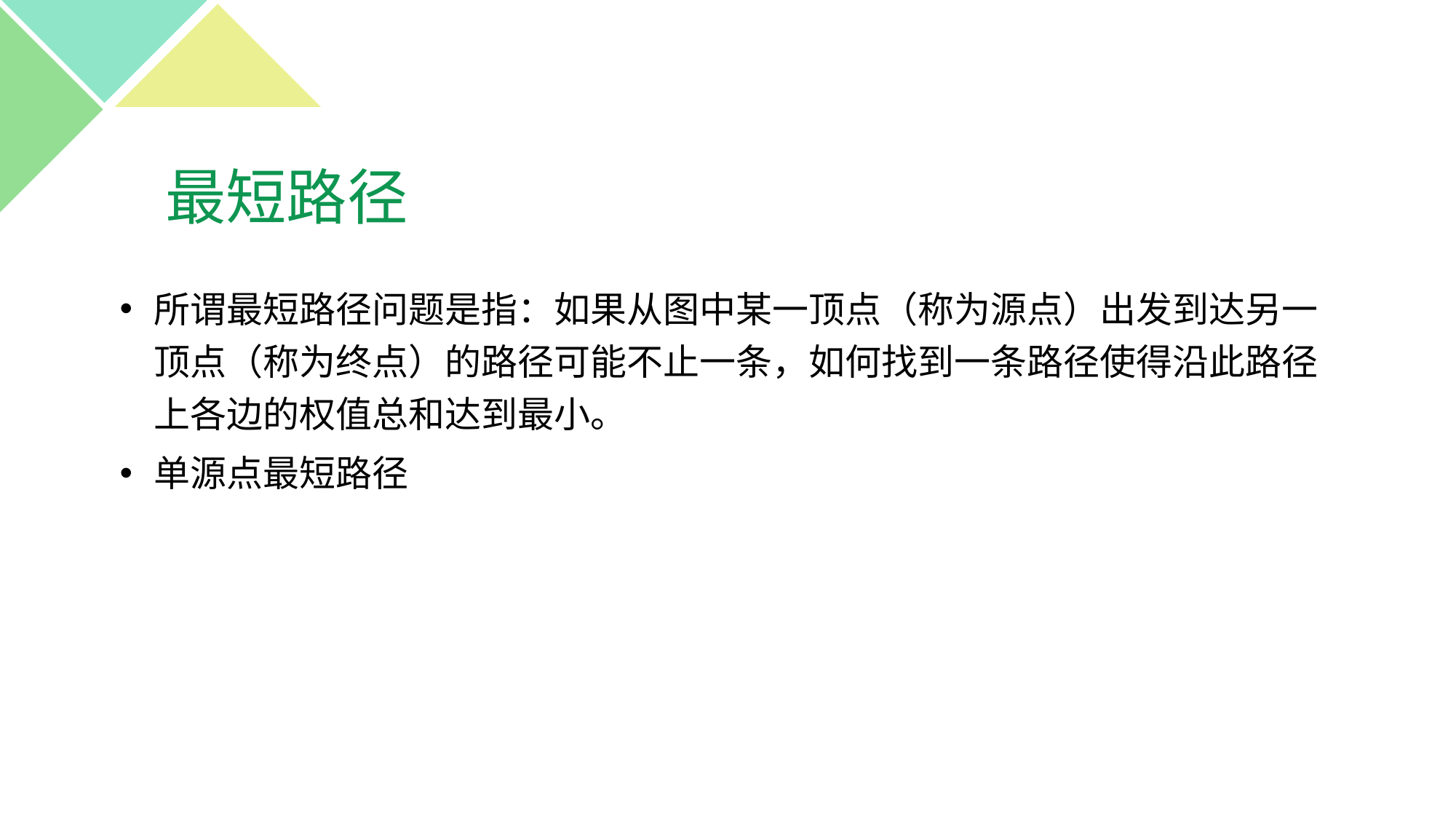

# 最短路径
所谓最短路径问题是指：如果从图中某一顶点（称为源点）出发到达另一顶点（称为终点）的路径可能不止一条，如何找到一条路径使得沿此路径上各边的权值总和达到最小。
单源点最短路径